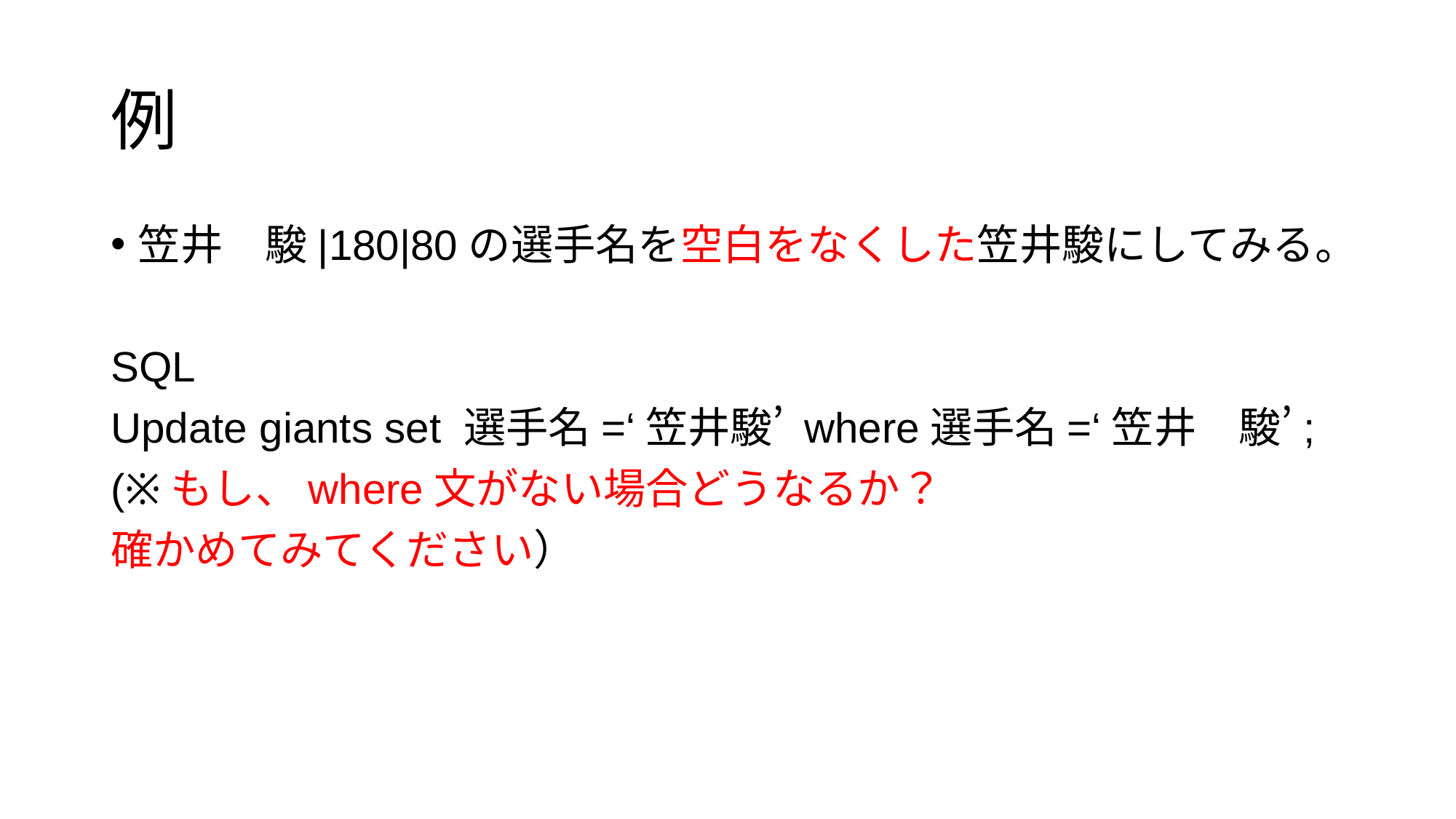

# 例
笠井　駿|180|80の選手名を空白をなくした笠井駿にしてみる。

SQL
Update giants set 選手名=‘笠井駿’ where選手名=‘笠井　駿’;
(※もし、where文がない場合どうなるか？
確かめてみてください）